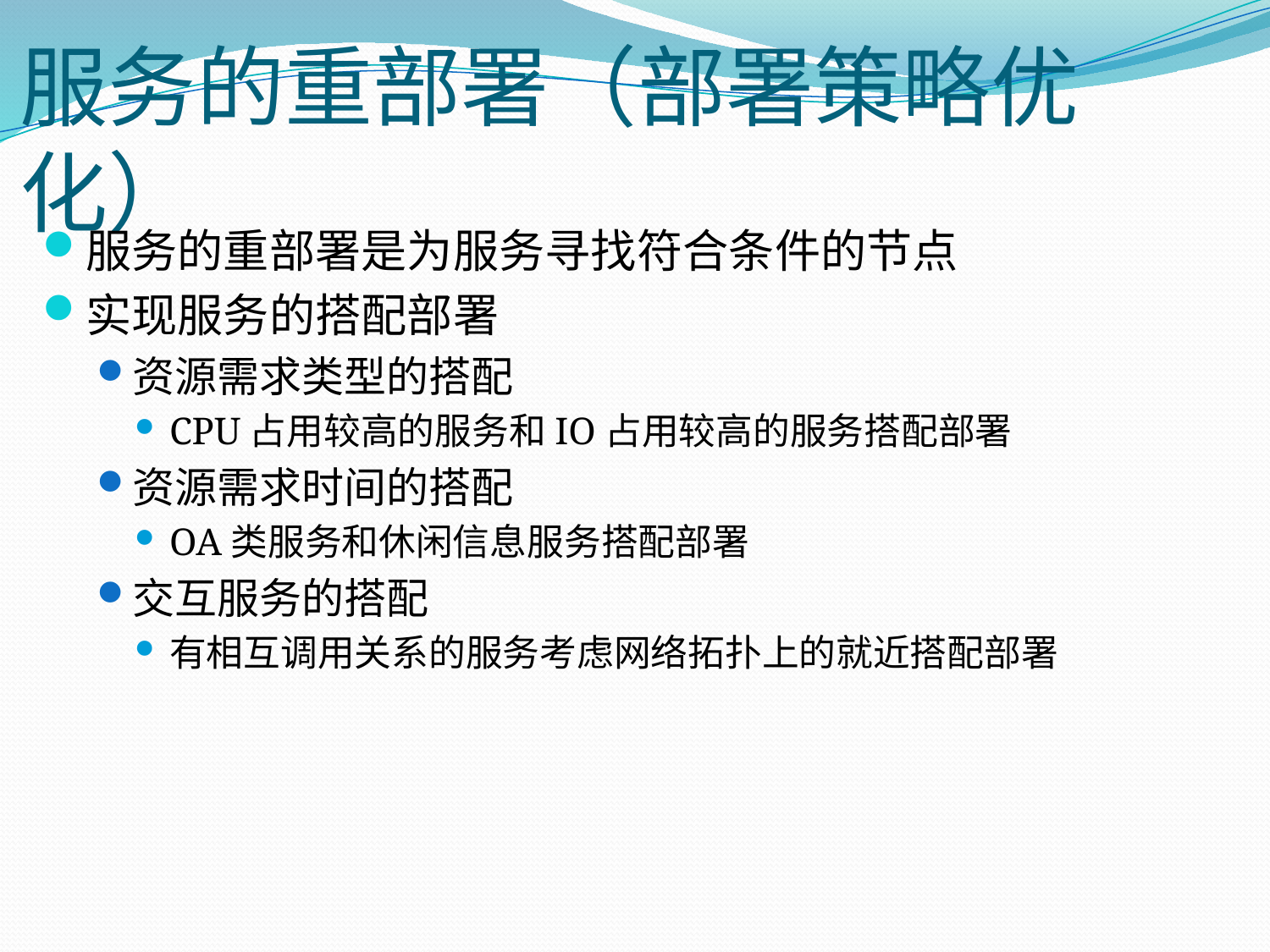

# 服务的重部署（部署策略优化）
服务的重部署是为服务寻找符合条件的节点
实现服务的搭配部署
资源需求类型的搭配
CPU占用较高的服务和IO占用较高的服务搭配部署
资源需求时间的搭配
OA类服务和休闲信息服务搭配部署
交互服务的搭配
有相互调用关系的服务考虑网络拓扑上的就近搭配部署